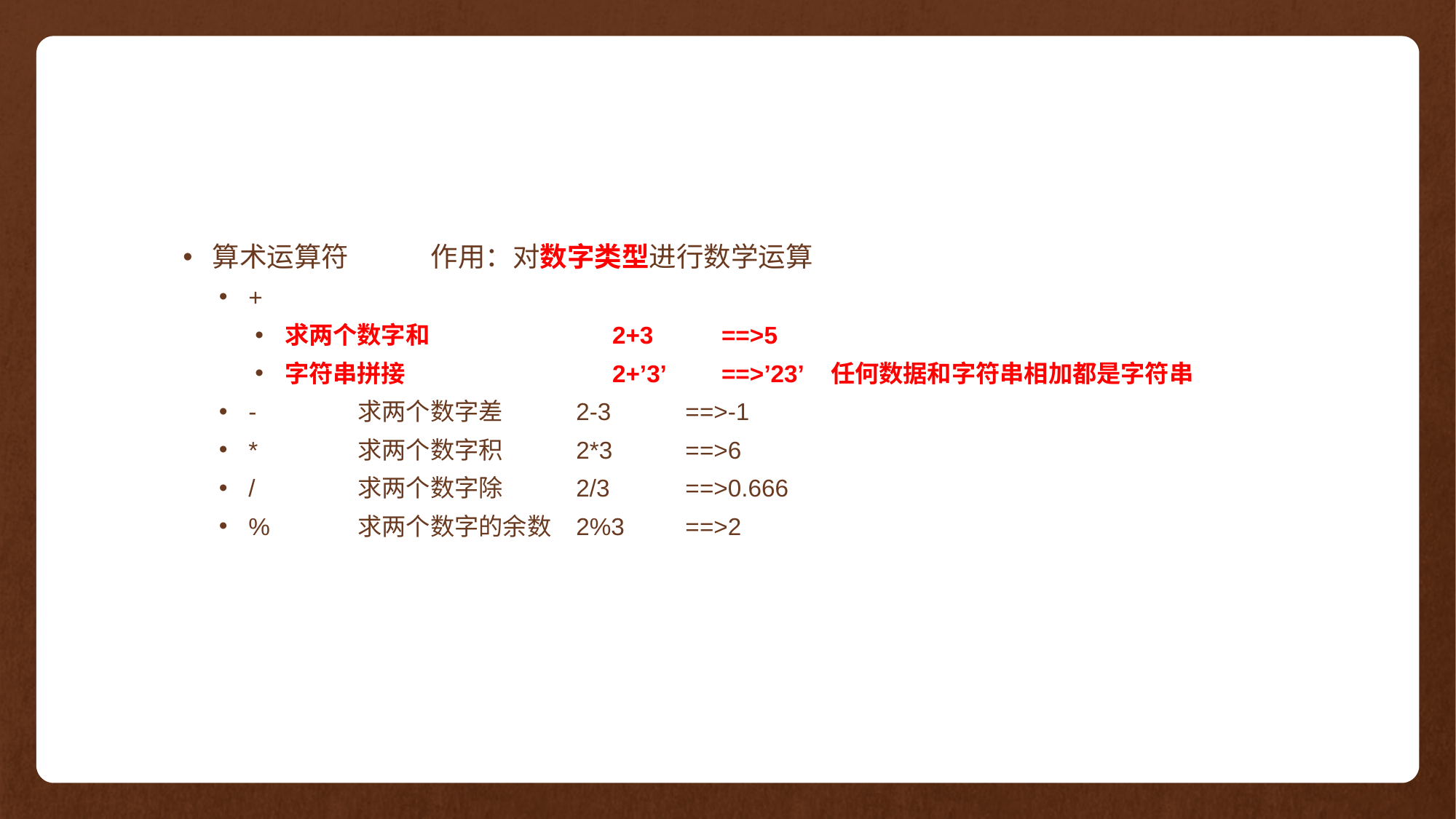

算术运算符	作用：对数字类型进行数学运算
+
求两个数字和		2+3	==>5
字符串拼接		2+’3’	==>’23’	任何数据和字符串相加都是字符串
-	求两个数字差	2-3	==>-1
*	求两个数字积	2*3	==>6
/	求两个数字除	2/3	==>0.666
%	求两个数字的余数	2%3	==>2